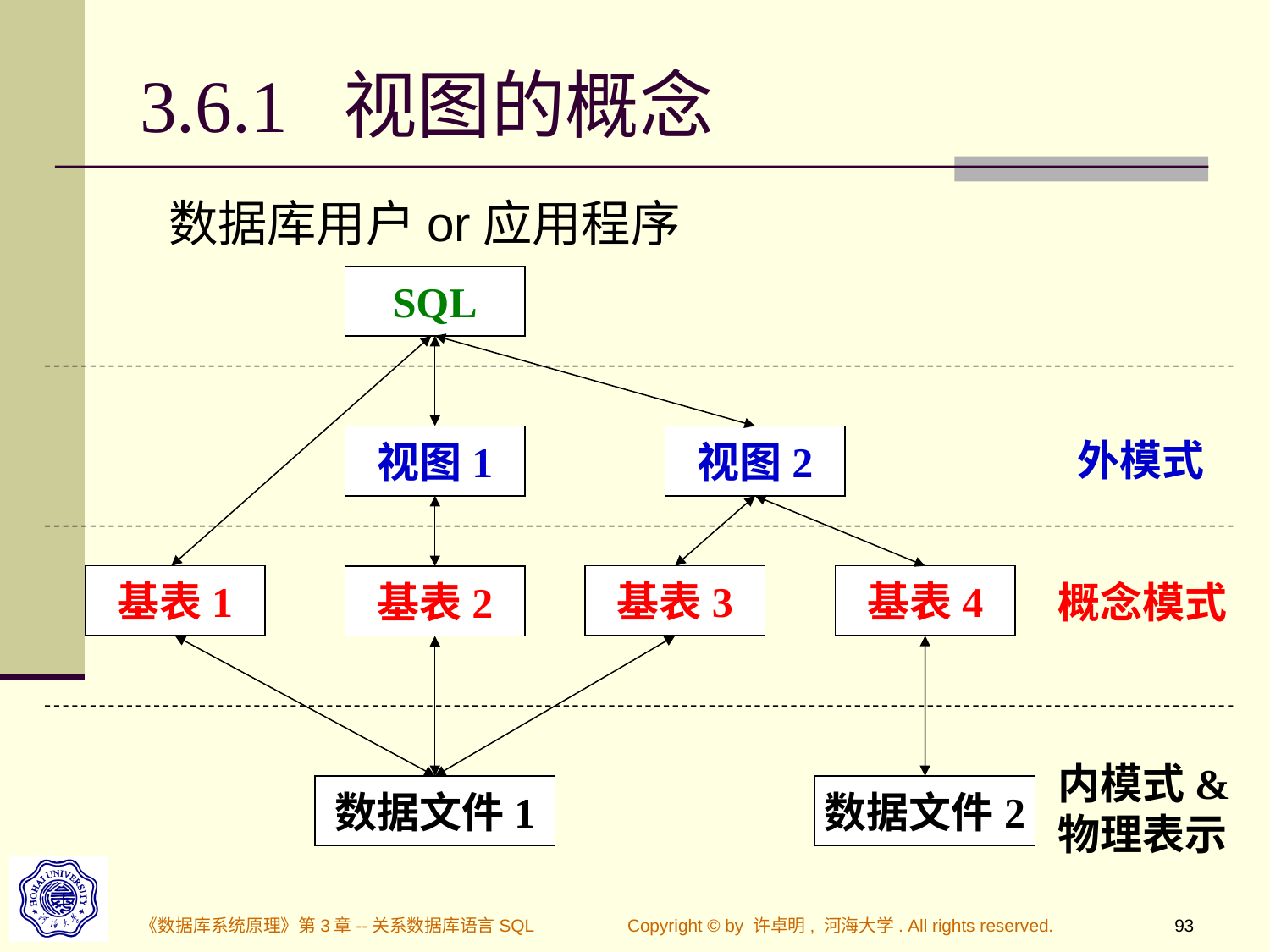

# 3.6.1  视图的概念
数据库用户or应用程序
SQL

视图1
视图2
外模式

基表1
基表3
基表4
基表2
概念模式

内模式&
物理表示
数据文件1
数据文件2
《数据库系统原理》第3章--关系数据库语言SQL
Copyright © by 许卓明, 河海大学. All rights reserved.
93